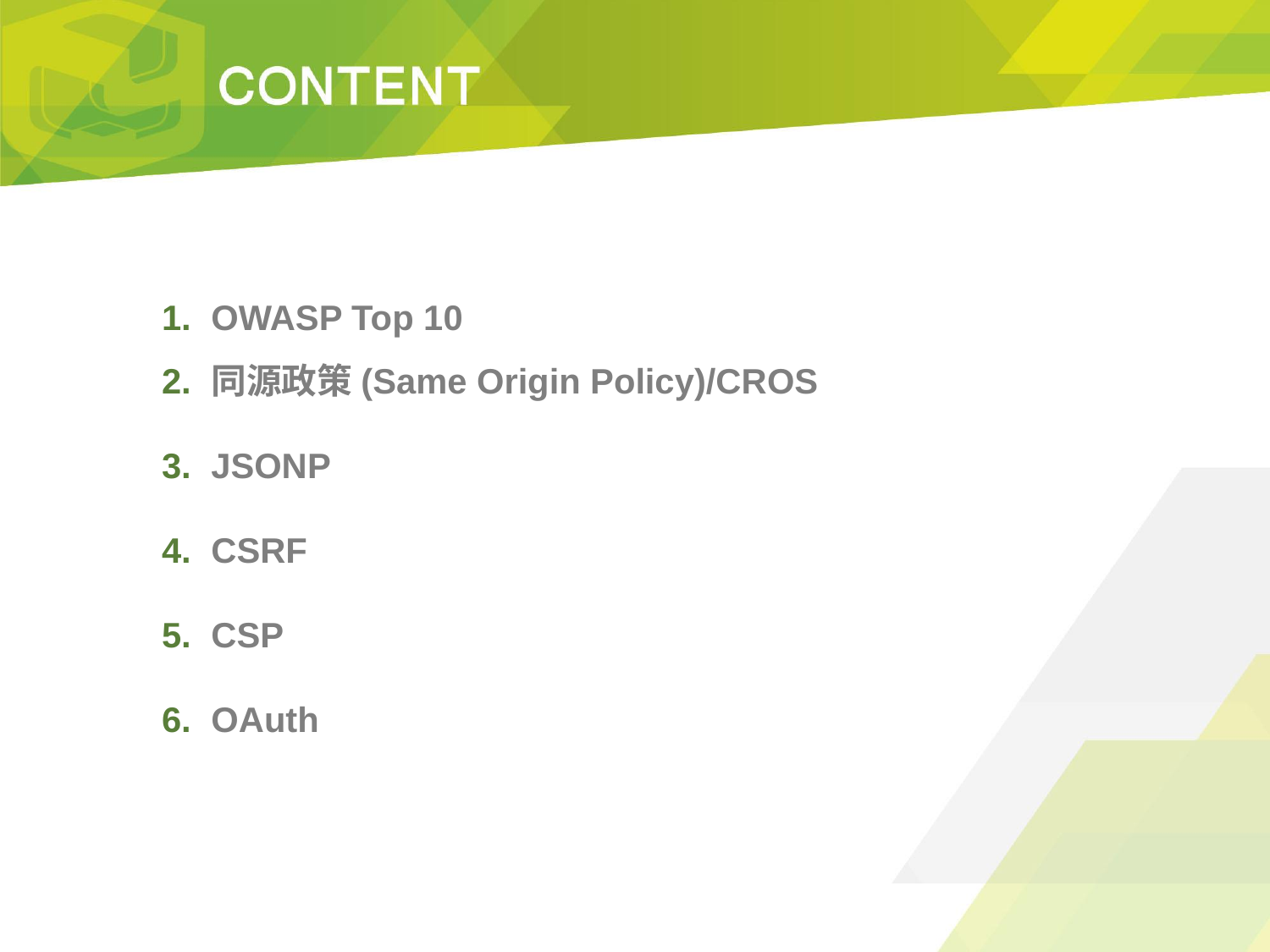

OWASP Top 10
同源政策(Same Origin Policy)/CROS
JSONP
CSRF
CSP
OAuth